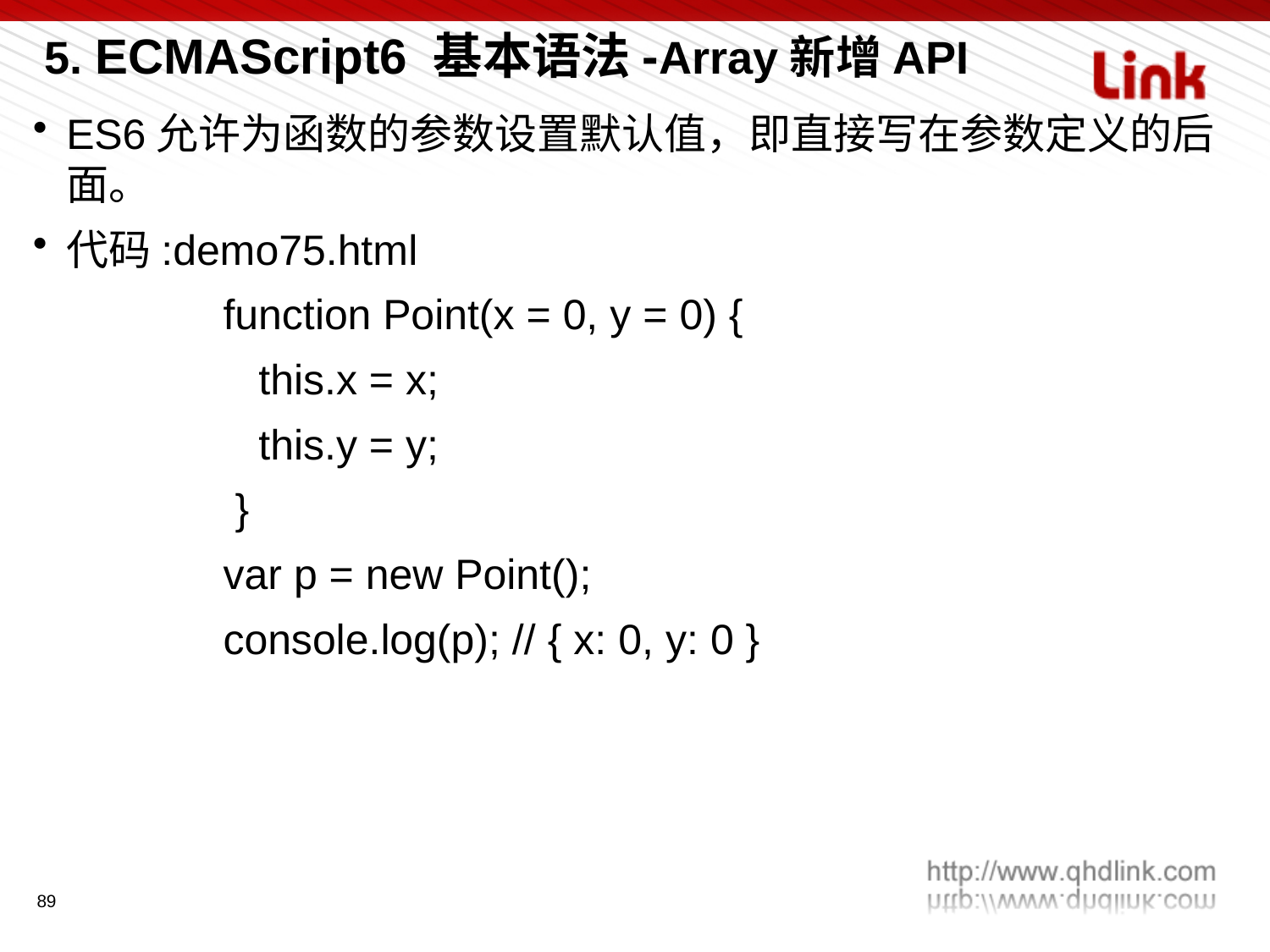

5. ECMAScript6 基本语法-Array新增API
ES6允许为函数的参数设置默认值，即直接写在参数定义的后面。
代码:demo75.html
        function Point(x = 0, y = 0) {
           this.x = x;
           this.y = y;
         }
        var p = new Point();
        console.log(p); // { x: 0, y: 0 }
89